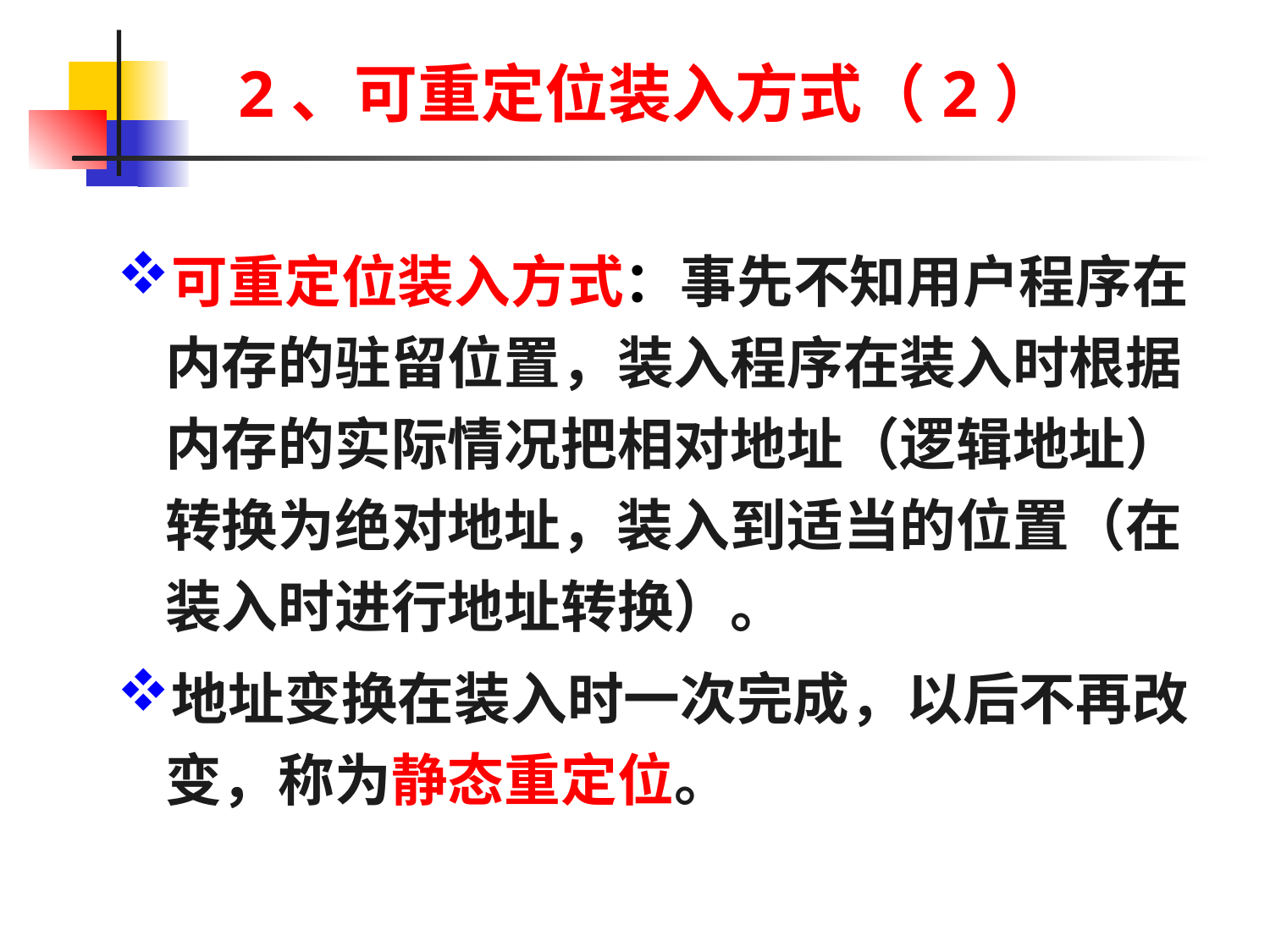

2、可重定位装入方式（2）
可重定位装入方式：事先不知用户程序在内存的驻留位置，装入程序在装入时根据内存的实际情况把相对地址（逻辑地址）转换为绝对地址，装入到适当的位置（在装入时进行地址转换）。
地址变换在装入时一次完成，以后不再改变，称为静态重定位。